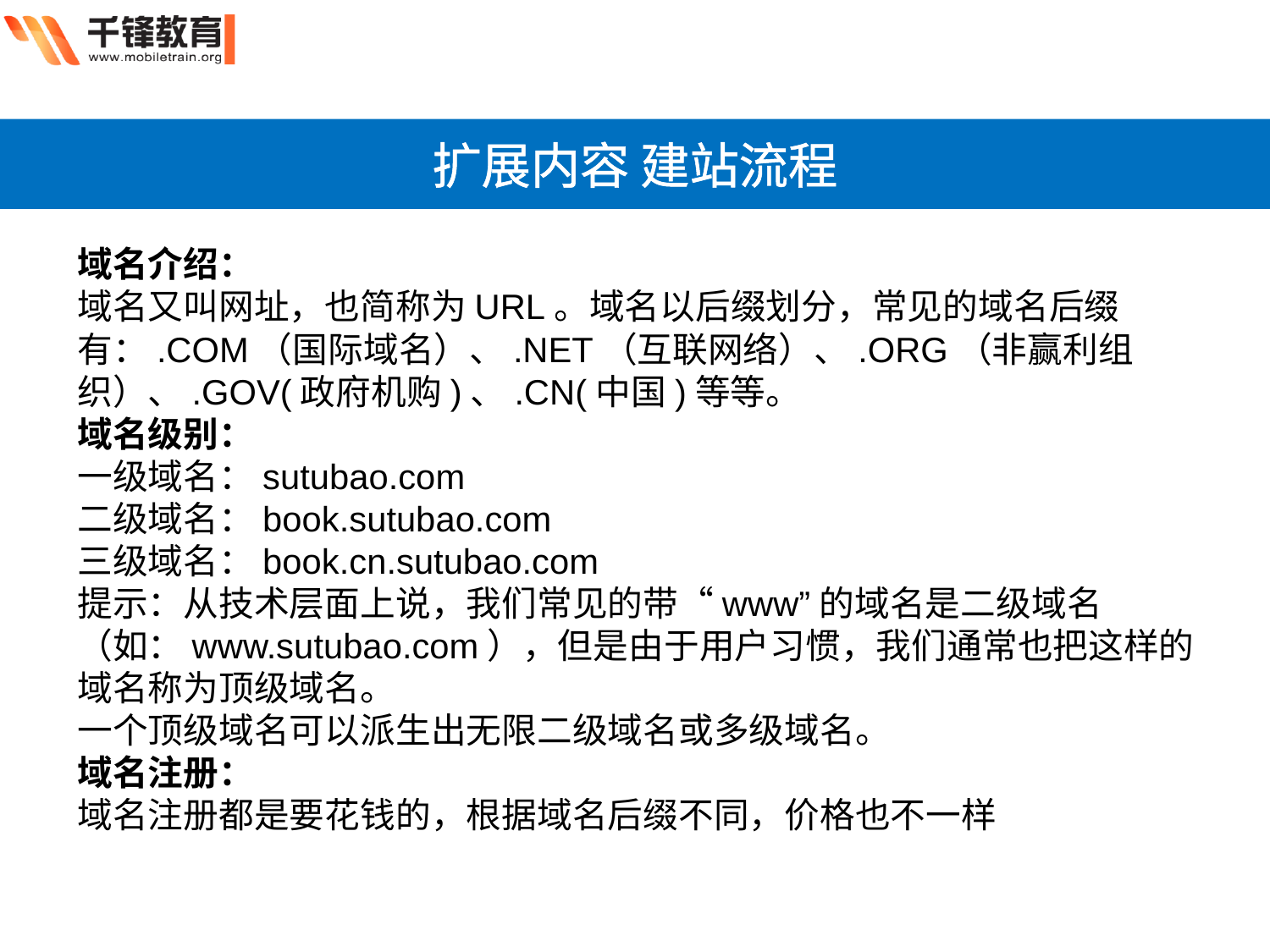

扩展内容 建站流程
域名介绍：
域名又叫网址，也简称为URL。域名以后缀划分，常见的域名后缀有：.COM（国际域名）、.NET（互联网络）、.ORG（非赢利组织）、.GOV(政府机购)、.CN(中国)等等。
域名级别：
一级域名：sutubao.com
二级域名：book.sutubao.com
三级域名：book.cn.sutubao.com
提示：从技术层面上说，我们常见的带“www”的域名是二级域名（如：www.sutubao.com），但是由于用户习惯，我们通常也把这样的域名称为顶级域名。
一个顶级域名可以派生出无限二级域名或多级域名。
域名注册：
域名注册都是要花钱的，根据域名后缀不同，价格也不一样